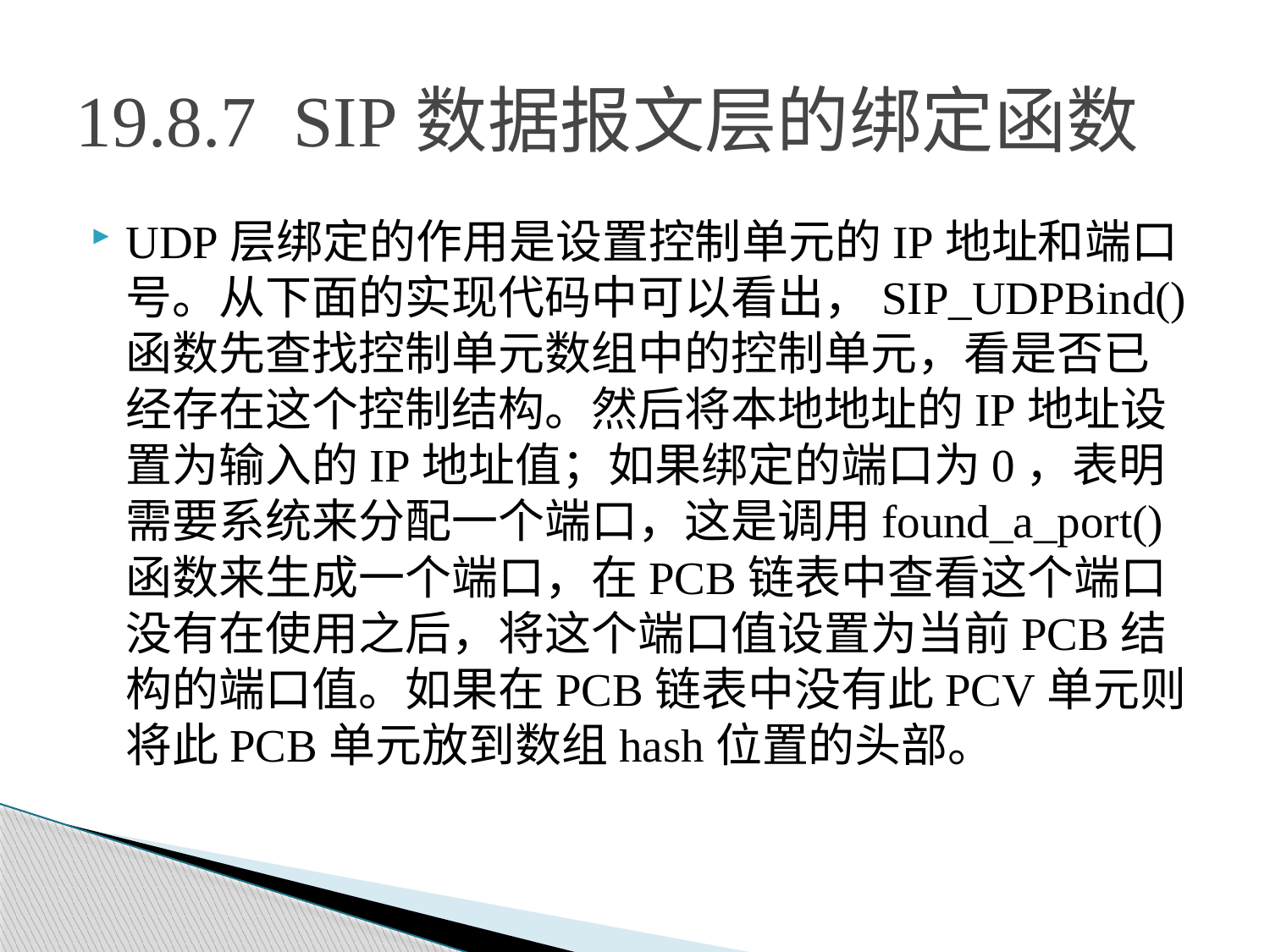

# 19.8.7  SIP数据报文层的绑定函数
UDP层绑定的作用是设置控制单元的IP地址和端口号。从下面的实现代码中可以看出，SIP_UDPBind()函数先查找控制单元数组中的控制单元，看是否已经存在这个控制结构。然后将本地地址的IP地址设置为输入的IP地址值；如果绑定的端口为0，表明需要系统来分配一个端口，这是调用found_a_port()函数来生成一个端口，在PCB链表中查看这个端口没有在使用之后，将这个端口值设置为当前PCB结构的端口值。如果在PCB链表中没有此PCV单元则将此PCB单元放到数组hash位置的头部。